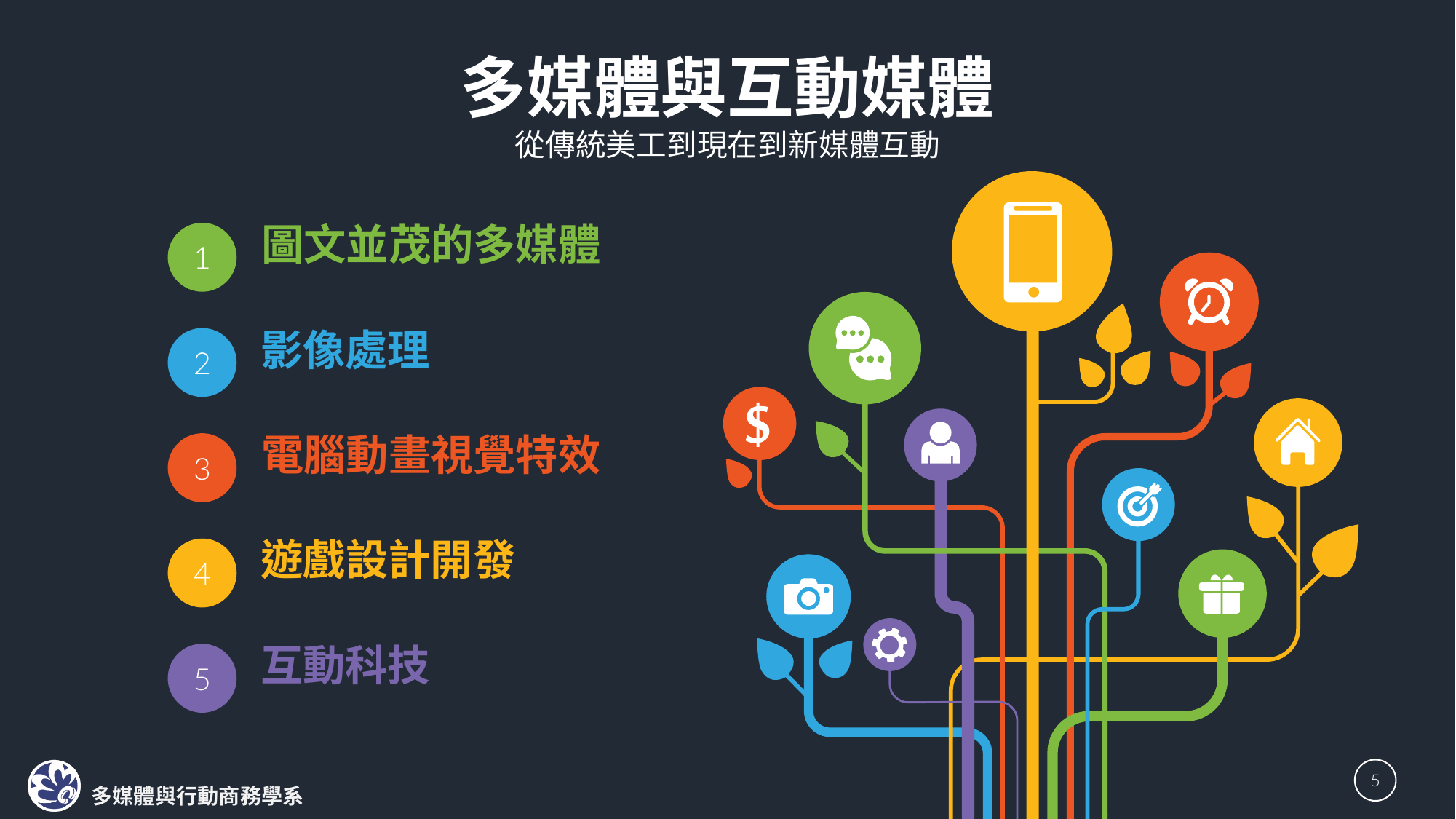

多媒體與互動媒體
從傳統美工到現在到新媒體互動

圖文並茂的多媒體
1

影像處理
2

電腦動畫視覺特效
3

遊戲設計開發
4

互動科技
5